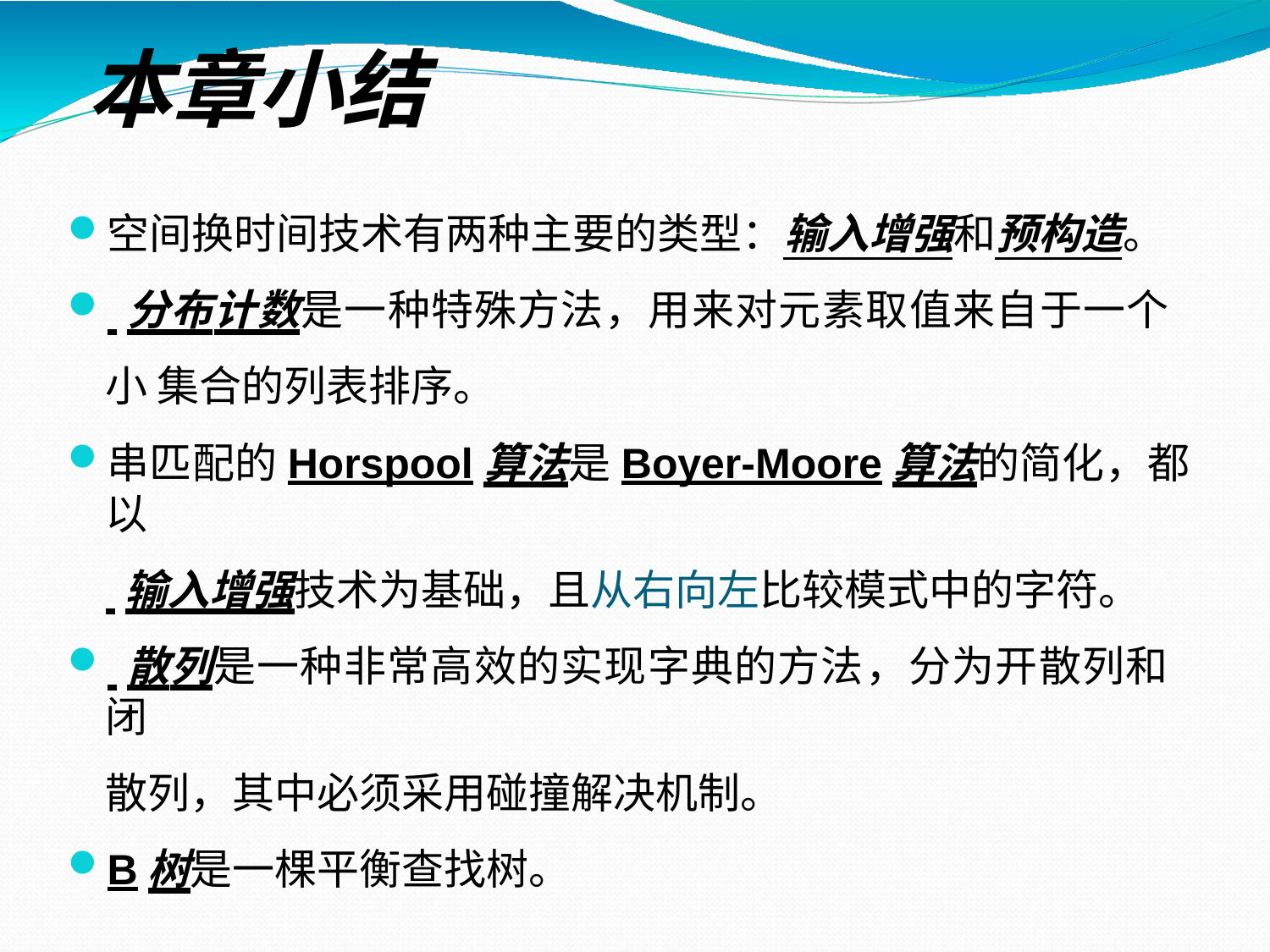

# 本章小结
空间换时间技术有两种主要的类型：输入增强和预构造。
 分布计数是一种特殊方法，用来对元素取值来自于一个小 集合的列表排序。
串匹配的Horspool算法是Boyer-Moore算法的简化，都以
 输入增强技术为基础，且从右向左比较模式中的字符。
 散列是一种非常高效的实现字典的方法，分为开散列和闭
散列，其中必须采用碰撞解决机制。
B树是一棵平衡查找树。